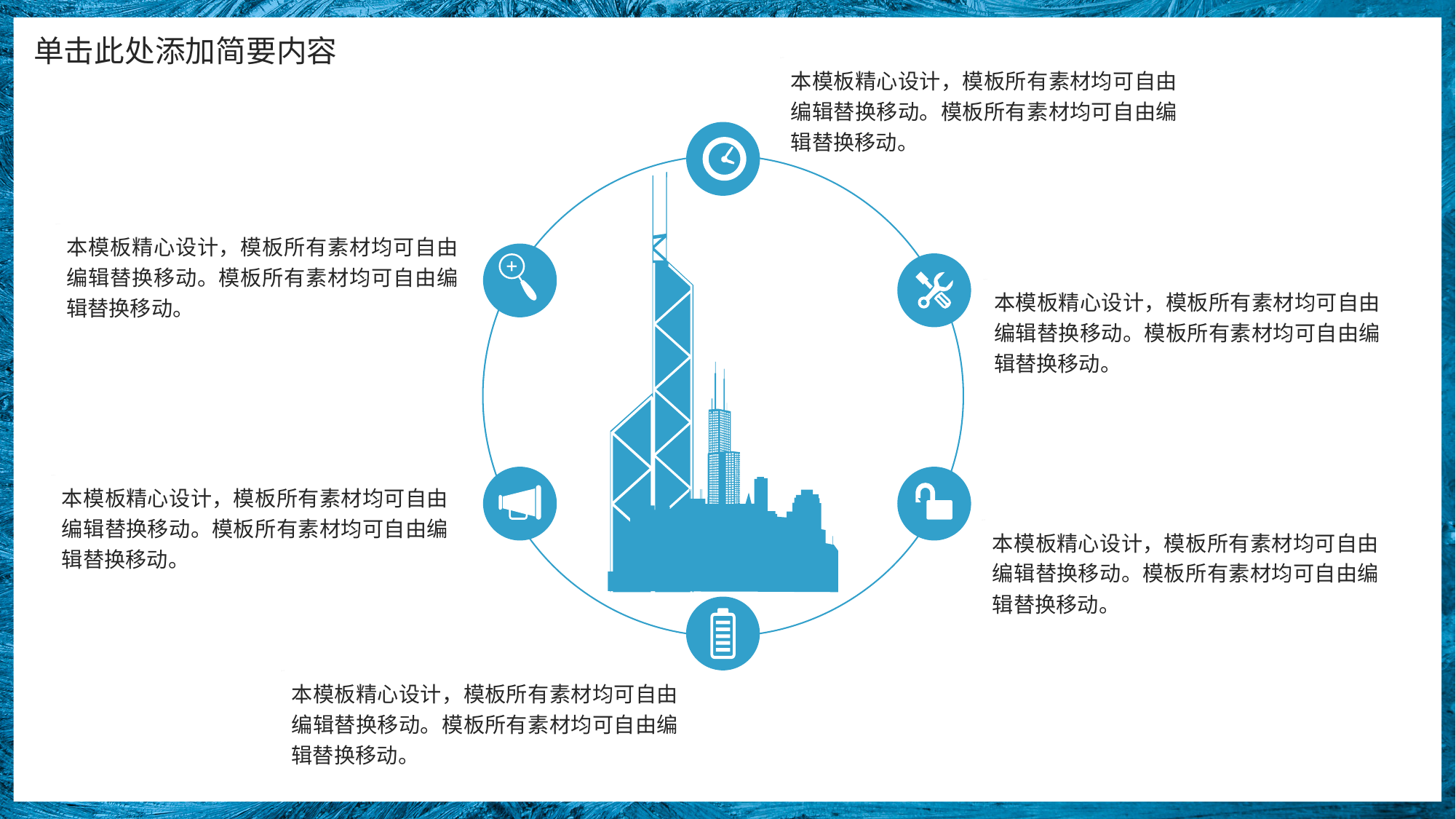

单击此处添加简要内容
本模板精心设计，模板所有素材均可自由编辑替换移动。模板所有素材均可自由编辑替换移动。

本模板精心设计，模板所有素材均可自由编辑替换移动。模板所有素材均可自由编辑替换移动。

本模板精心设计，模板所有素材均可自由编辑替换移动。模板所有素材均可自由编辑替换移动。

本模板精心设计，模板所有素材均可自由编辑替换移动。模板所有素材均可自由编辑替换移动。

本模板精心设计，模板所有素材均可自由编辑替换移动。模板所有素材均可自由编辑替换移动。

本模板精心设计，模板所有素材均可自由编辑替换移动。模板所有素材均可自由编辑替换移动。